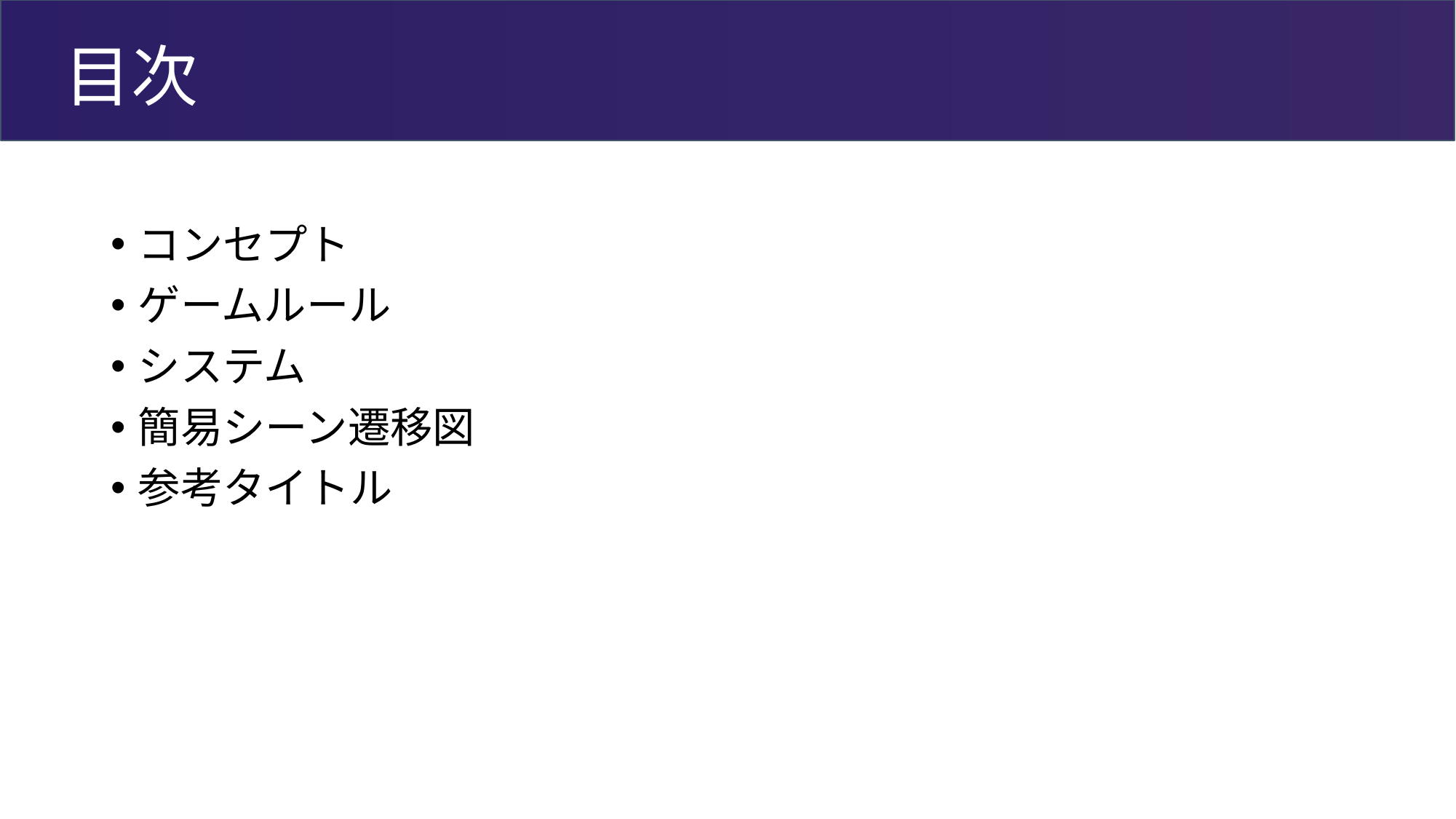

# 目次
コンセプト
ゲームルール
システム
簡易シーン遷移図
参考タイトル